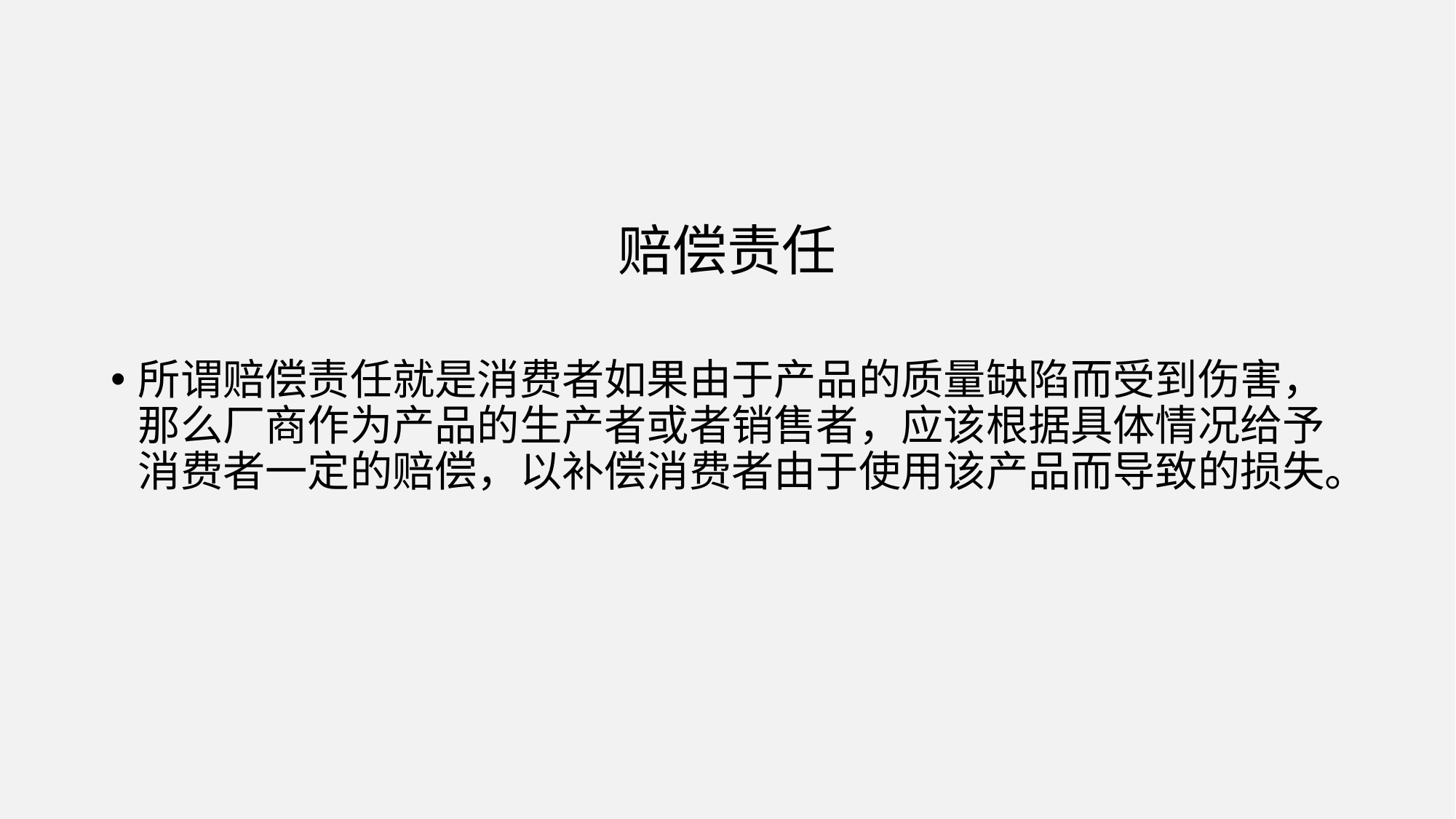

赔偿责任

所谓赔偿责任就是消费者如果由于产品的质量缺陷而受到伤害，那么厂商作为产品的生产者或者销售者，应该根据具体情况给予消费者一定的赔偿，以补偿消费者由于使用该产品而导致的损失。